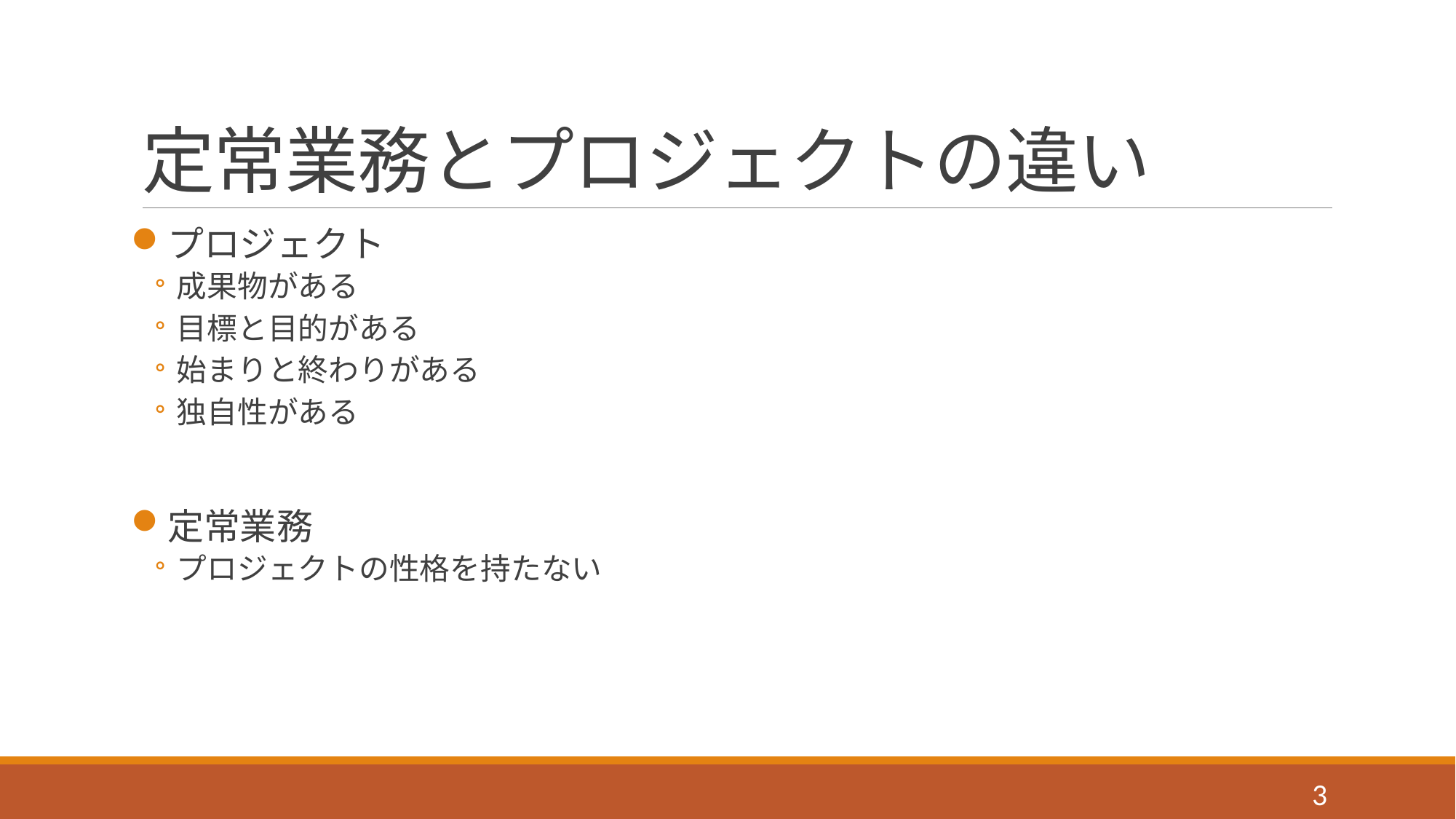

# 定常業務とプロジェクトの違い
プロジェクト
成果物がある
目標と目的がある
始まりと終わりがある
独自性がある

定常業務
プロジェクトの性格を持たない

3